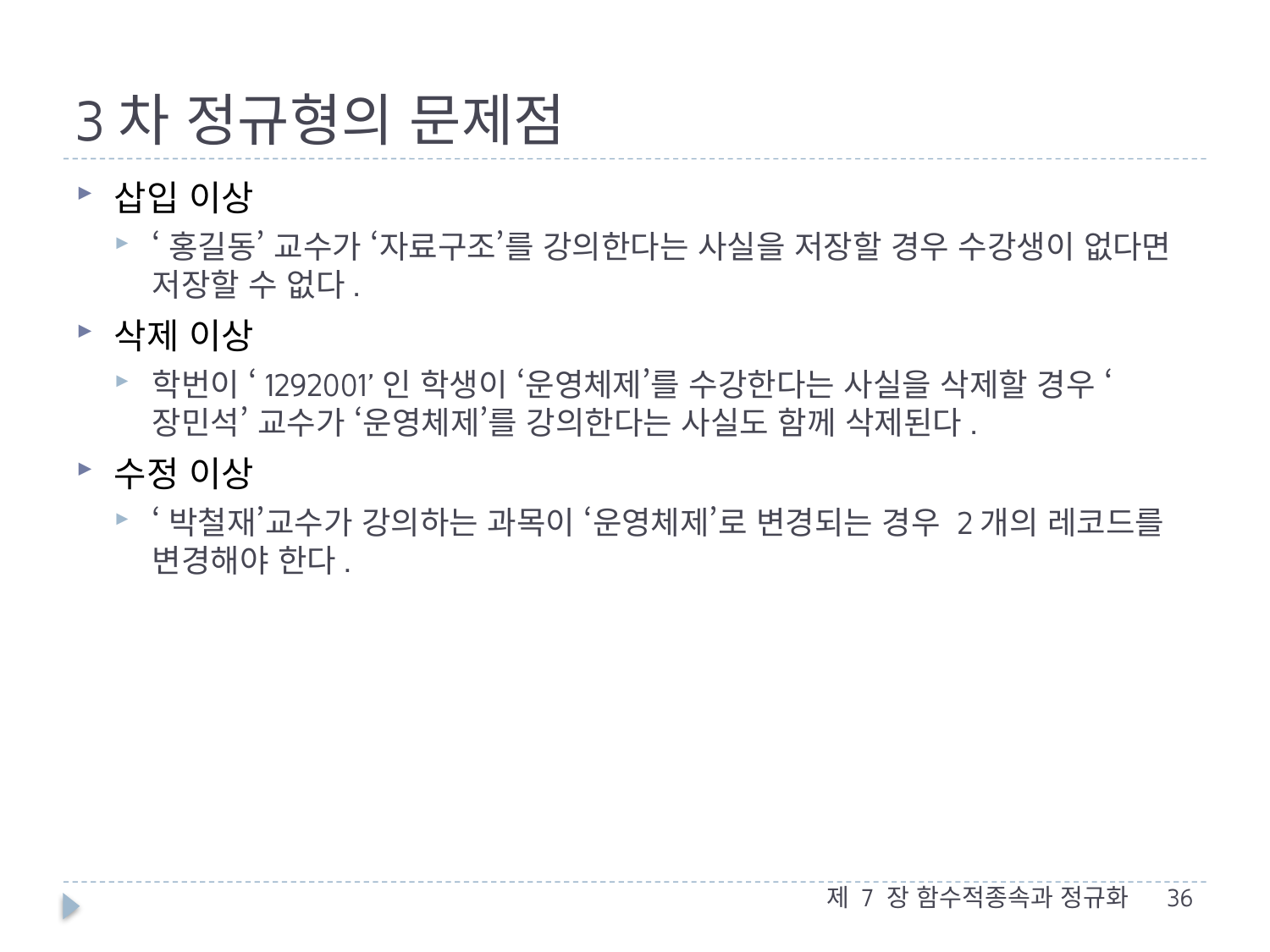

# 3차 정규형의 문제점
삽입 이상
‘홍길동’ 교수가 ‘자료구조’를 강의한다는 사실을 저장할 경우 수강생이 없다면 저장할 수 없다.
삭제 이상
학번이 ‘1292001’인 학생이 ‘운영체제’를 수강한다는 사실을 삭제할 경우 ‘장민석’ 교수가 ‘운영체제’를 강의한다는 사실도 함께 삭제된다.
수정 이상
‘박철재’교수가 강의하는 과목이 ‘운영체제’로 변경되는 경우 2개의 레코드를 변경해야 한다.
제 7 장 함수적종속과 정규화
36